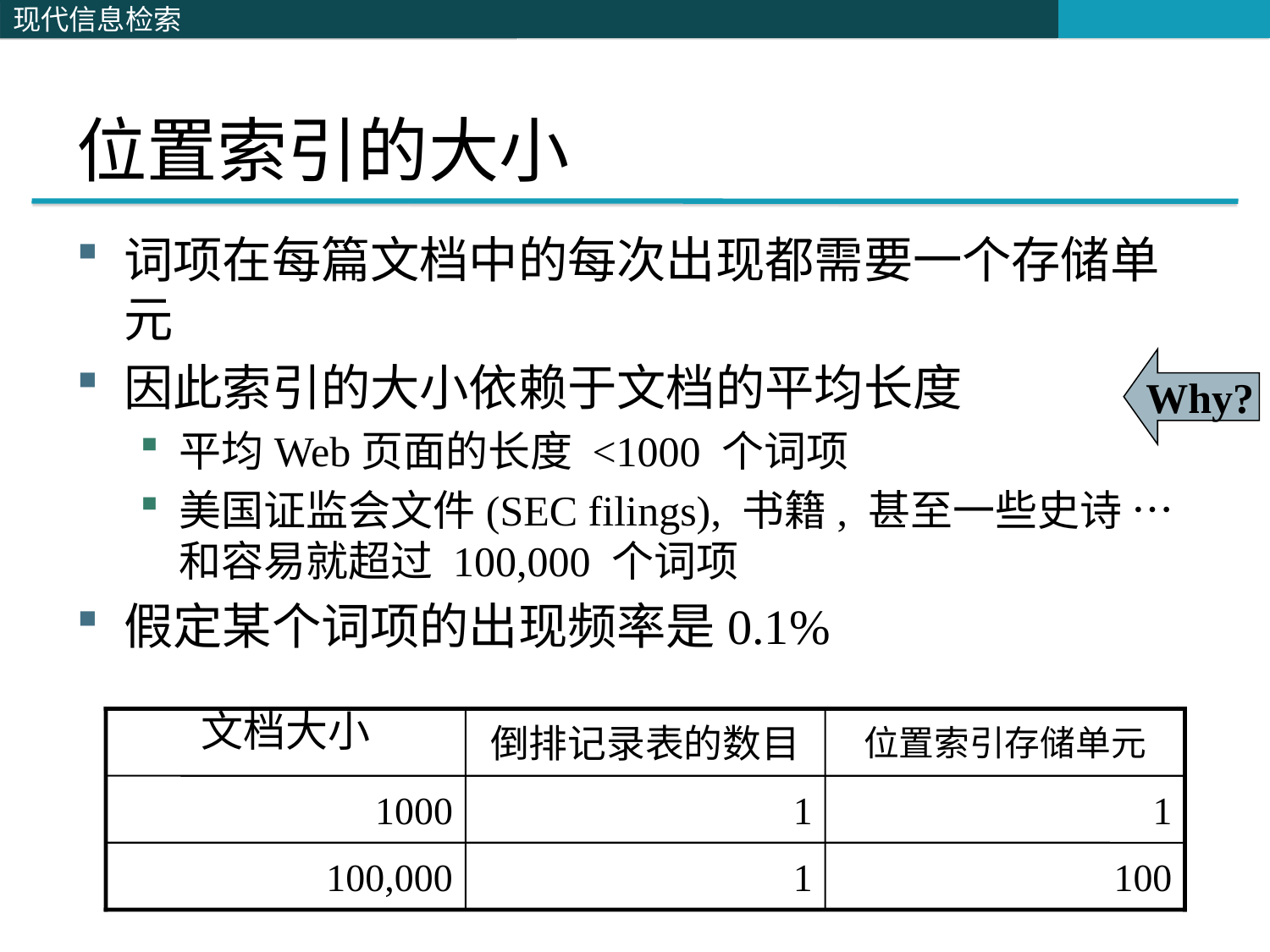

# 位置索引的大小
词项在每篇文档中的每次出现都需要一个存储单元
因此索引的大小依赖于文档的平均长度
平均Web页面的长度 <1000 个词项
美国证监会文件(SEC filings), 书籍, 甚至一些史诗 … 和容易就超过 100,000 个词项
假定某个词项的出现频率是0.1%
Why?
文档大小

倒排记录表的数目

位置索引存储单元

1000

1
1
100,000

1
100